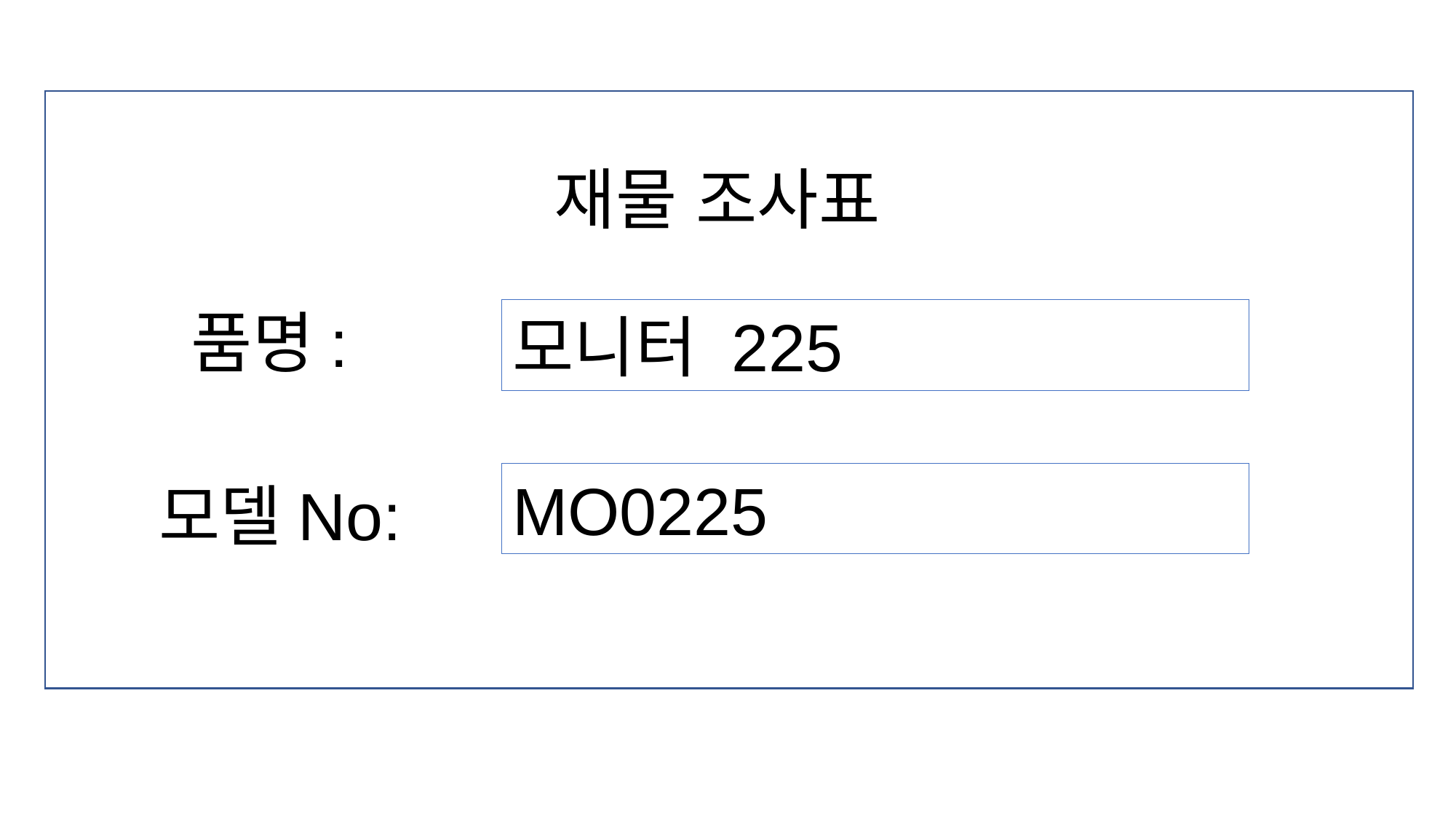

재물 조사표
품명:
모니터 225
MO0225
모델No: